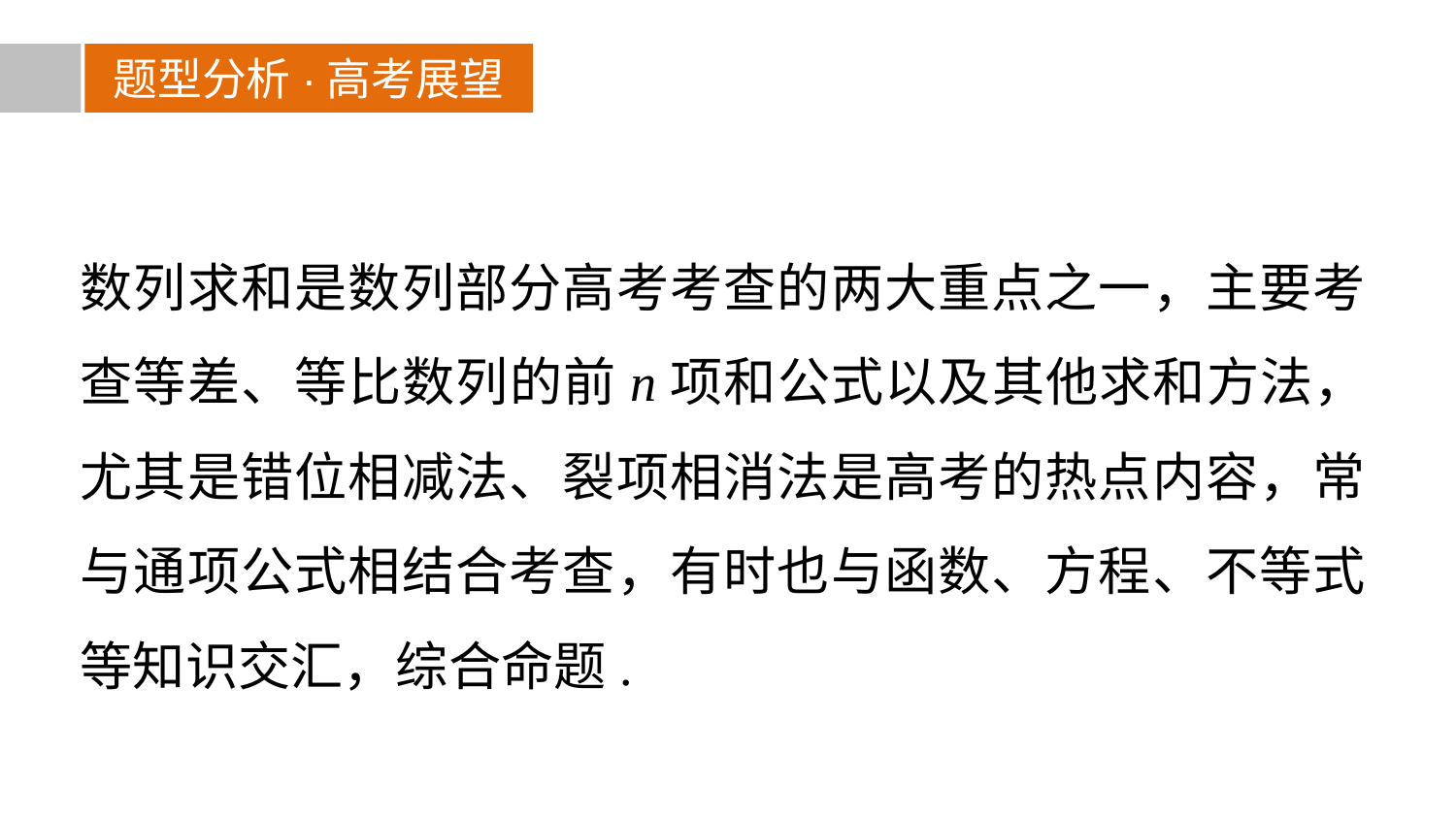

题型分析·高考展望
数列求和是数列部分高考考查的两大重点之一，主要考查等差、等比数列的前n项和公式以及其他求和方法，尤其是错位相减法、裂项相消法是高考的热点内容，常与通项公式相结合考查，有时也与函数、方程、不等式等知识交汇，综合命题.